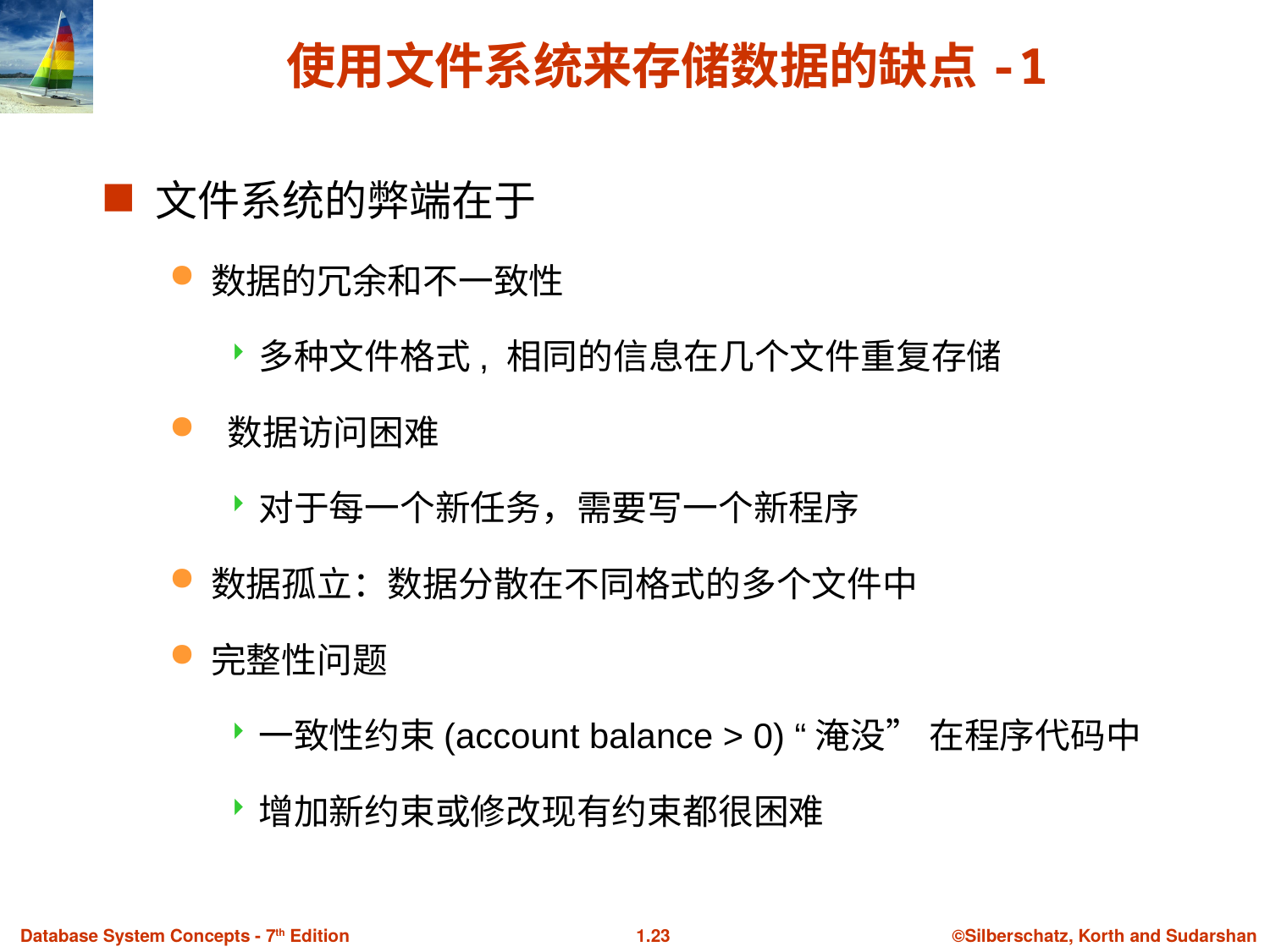

使用文件系统来存储数据的缺点-1
文件系统的弊端在于
数据的冗余和不一致性
多种文件格式, 相同的信息在几个文件重复存储
 数据访问困难
对于每一个新任务，需要写一个新程序
数据孤立：数据分散在不同格式的多个文件中
完整性问题
一致性约束(account balance > 0) “淹没” 在程序代码中
增加新约束或修改现有约束都很困难